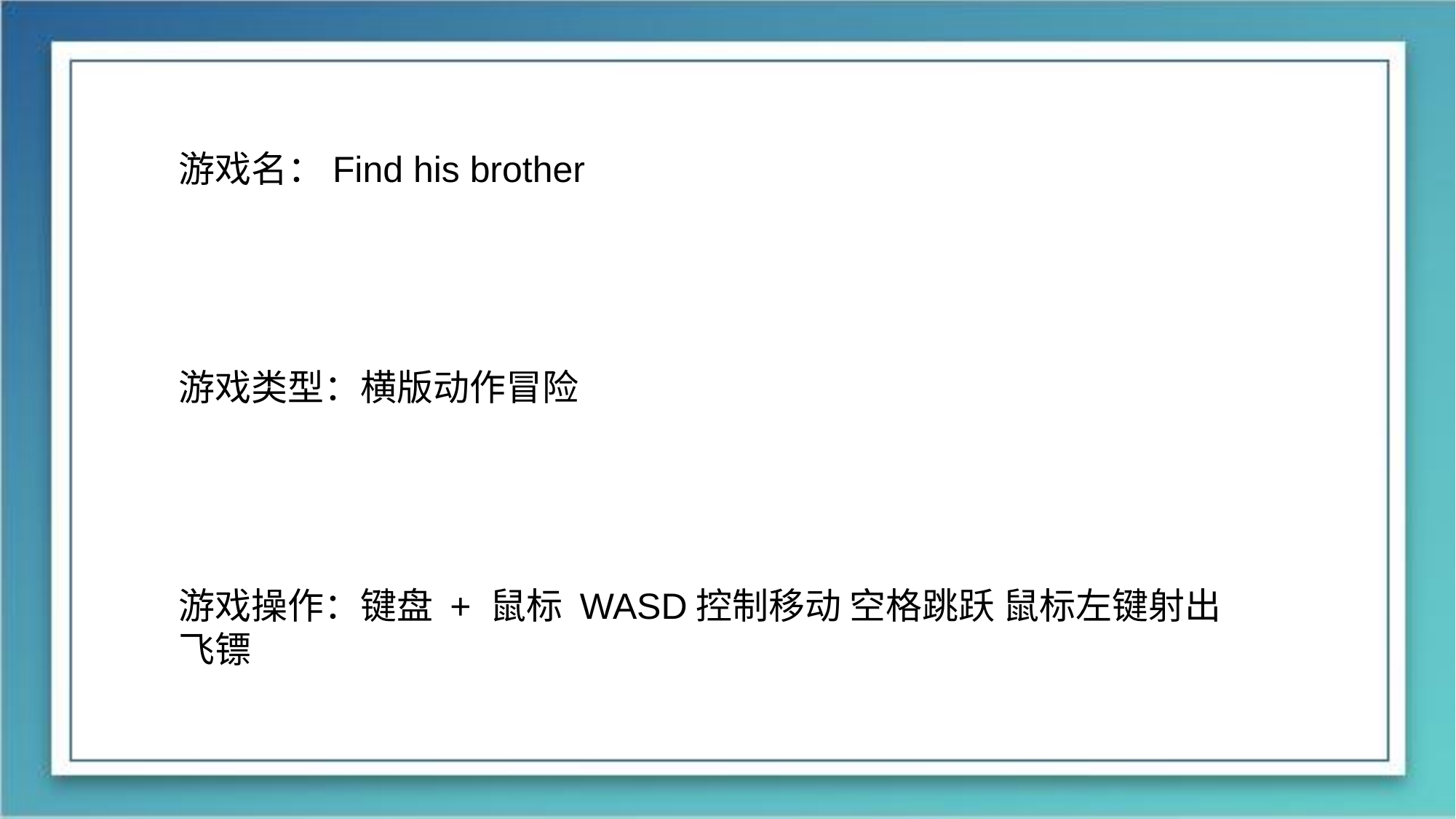

游戏名：Find his brother

游戏类型：横版动作冒险

游戏操作：键盘 + 鼠标 WASD控制移动 空格跳跃 鼠标左键射出飞镖